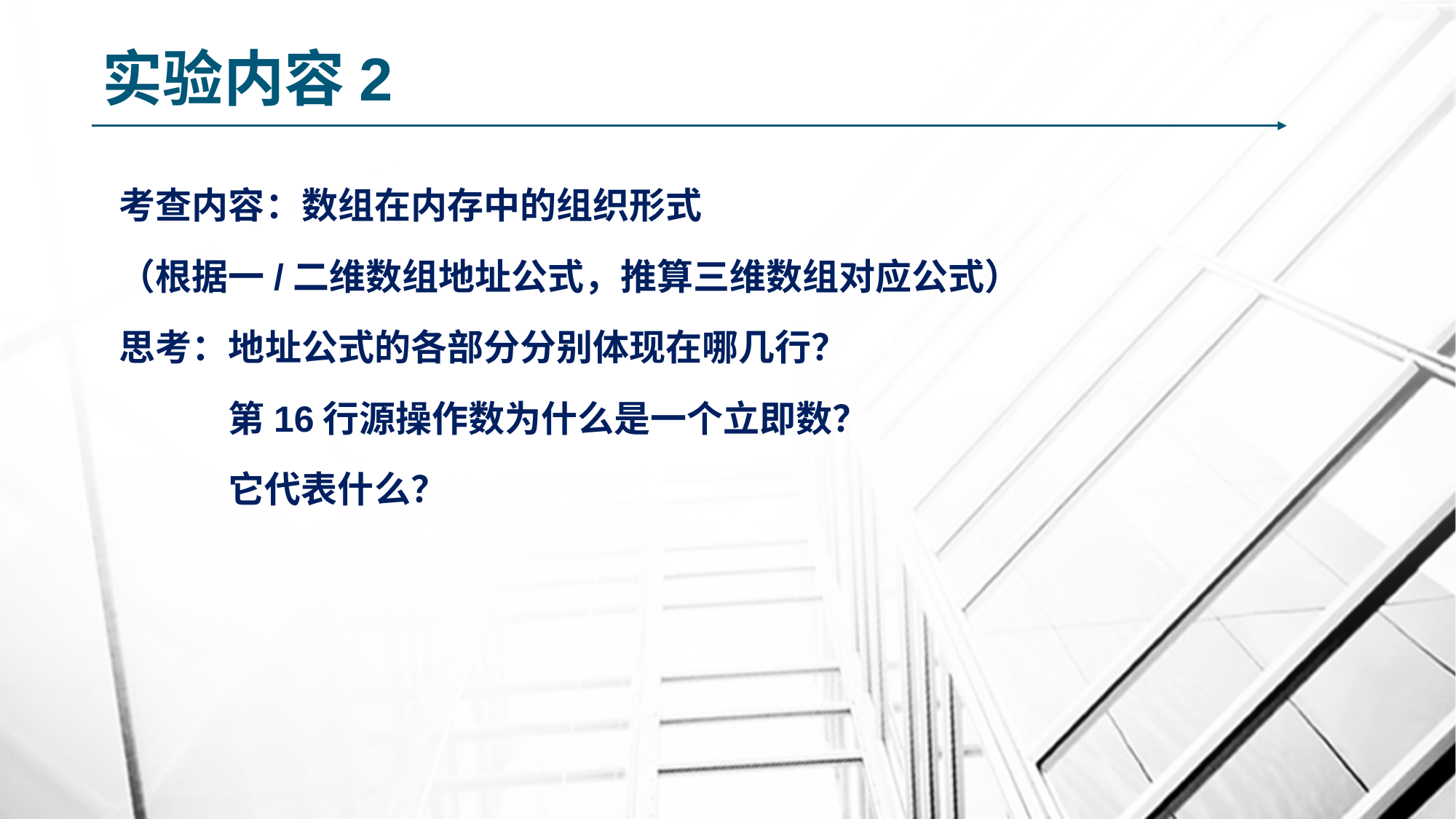

# 实验内容2
考查内容：数组在内存中的组织形式
（根据一/二维数组地址公式，推算三维数组对应公式）
思考：地址公式的各部分分别体现在哪几行？
	第16行源操作数为什么是一个立即数？
	它代表什么？